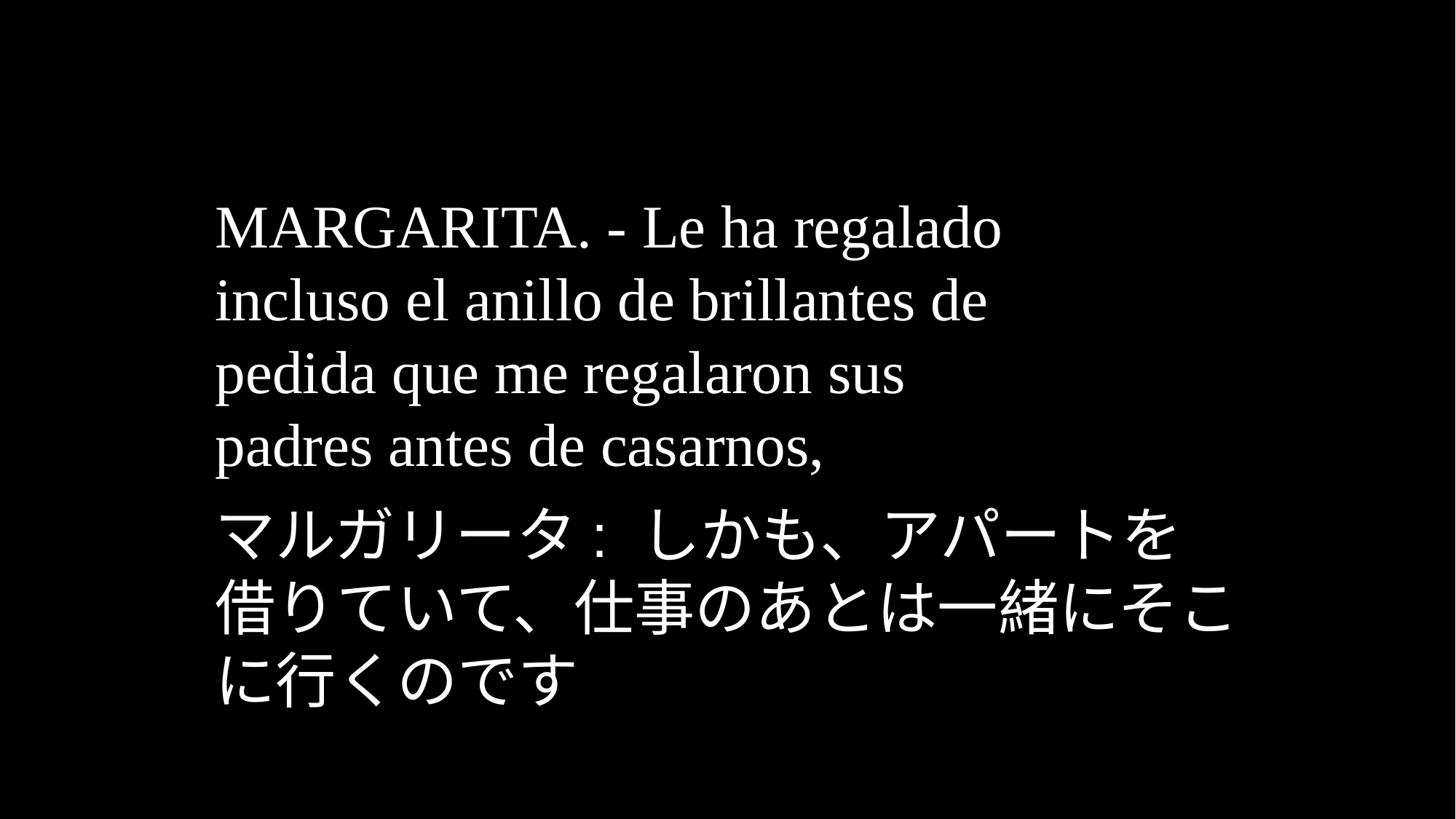

MARGARITA. - Le ha regalado incluso el anillo de brillantes de pedida que me regalaron sus padres antes de casarnos,

マルガリータ: しかも、アパートを借りていて、仕事のあとは一緒にそこに行くのです